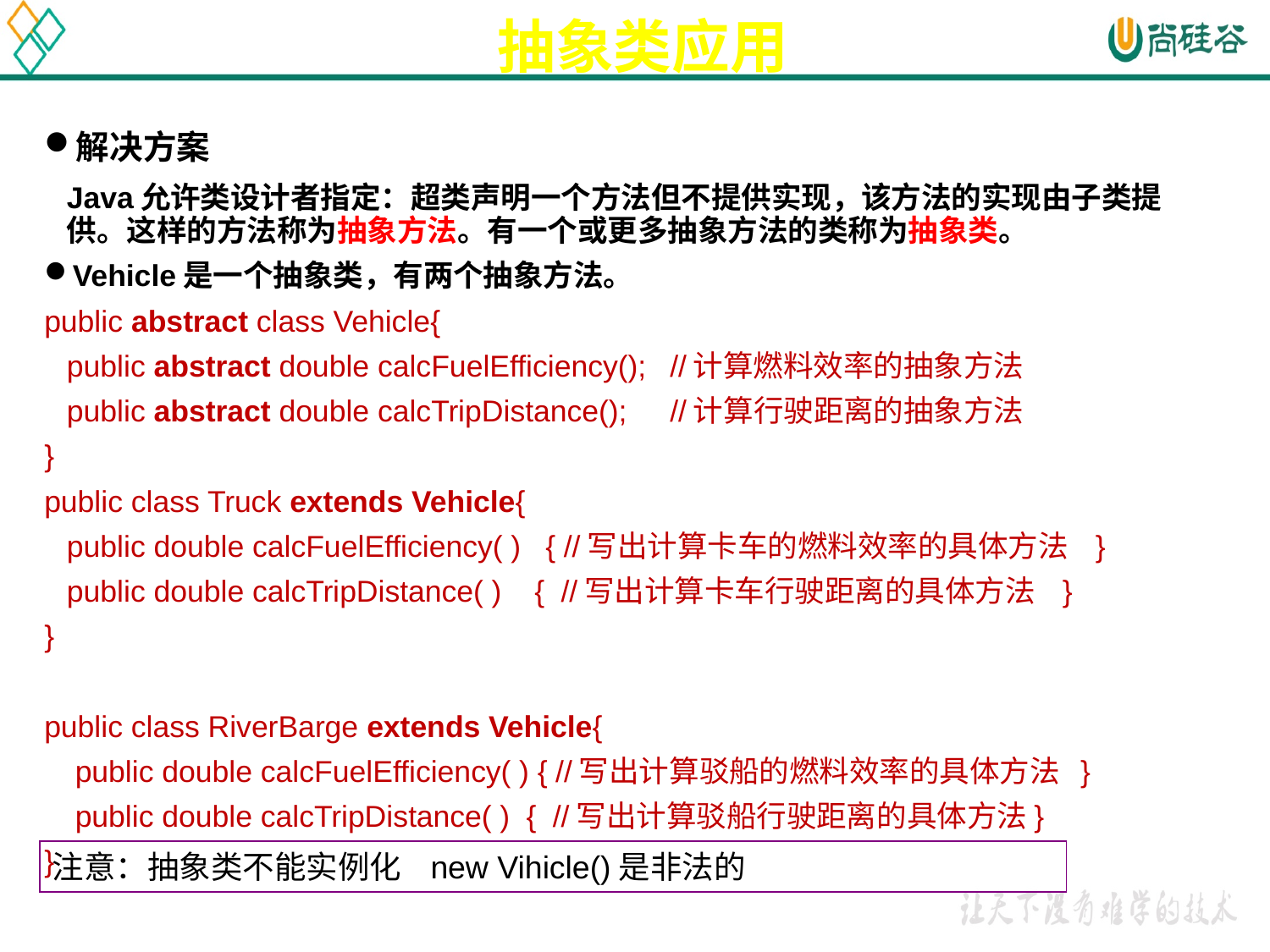

# 抽象类应用
解决方案
	Java允许类设计者指定：超类声明一个方法但不提供实现，该方法的实现由子类提供。这样的方法称为抽象方法。有一个或更多抽象方法的类称为抽象类。
Vehicle是一个抽象类，有两个抽象方法。
public abstract class Vehicle{
	public abstract double calcFuelEfficiency();	//计算燃料效率的抽象方法
	public abstract double calcTripDistance();	//计算行驶距离的抽象方法
}
public class Truck extends Vehicle{
	public double calcFuelEfficiency( )   { //写出计算卡车的燃料效率的具体方法   }
	public double calcTripDistance( )    {  //写出计算卡车行驶距离的具体方法   }
}

public class RiverBarge extends Vehicle{
	 public double calcFuelEfficiency( ) { //写出计算驳船的燃料效率的具体方法  }
	 public double calcTripDistance( )  {  //写出计算驳船行驶距离的具体方法}
}
注意：抽象类不能实例化   new Vihicle()是非法的